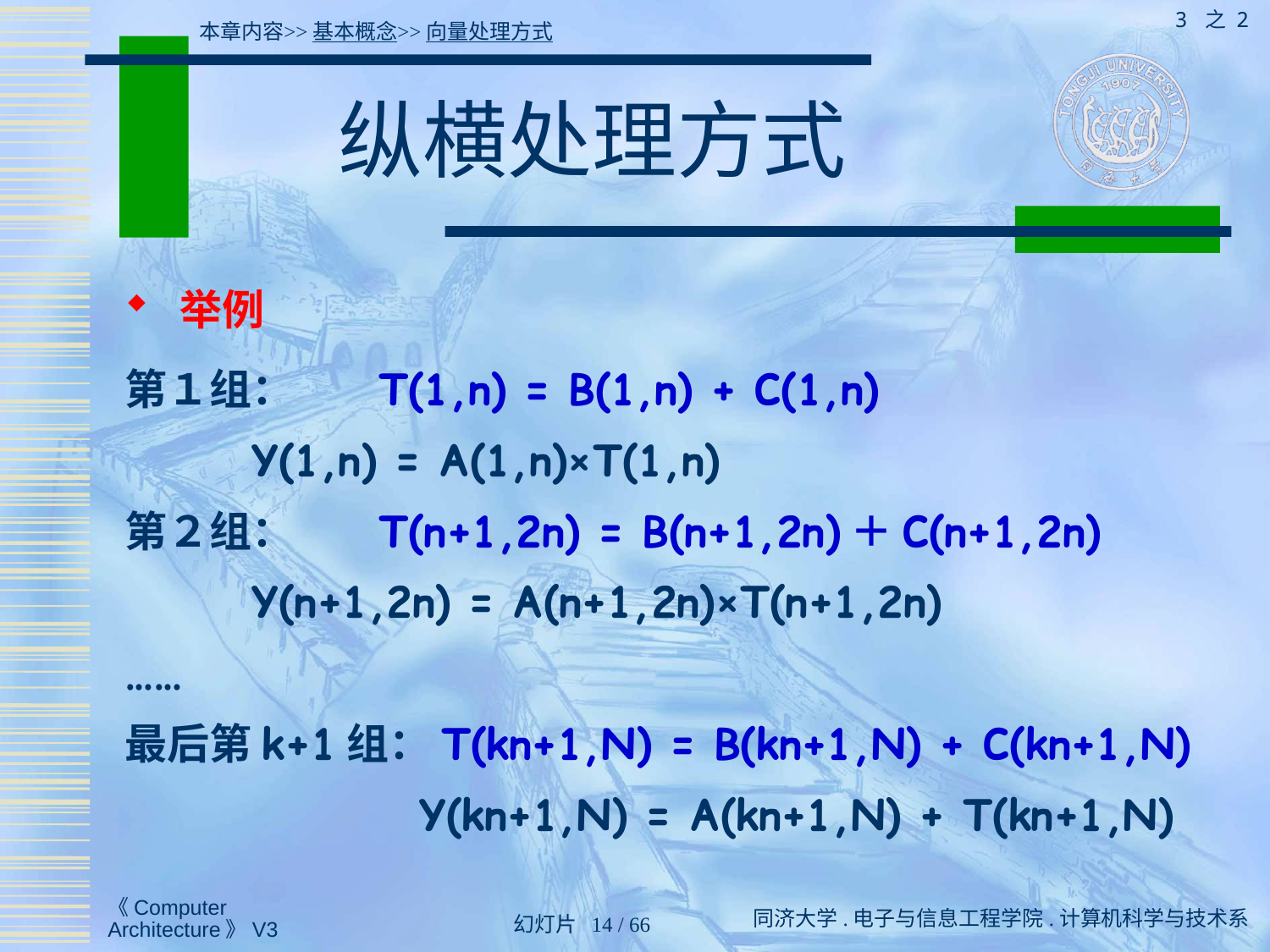

3 之 2
本章内容>>基本概念>>向量处理方式
# 纵横处理方式
  举例
第１组：	T(1,n) = B(1,n) + C(1,n)
	Y(1,n) = A(1,n)×T(1,n)
第２组：	T(n+1,2n) = B(n+1,2n)＋C(n+1,2n)
	Y(n+1,2n) = A(n+1,2n)×T(n+1,2n)
……
最后第k+1组：T(kn+1,N) = B(kn+1,N) + C(kn+1,N)
                Y(kn+1,N) = A(kn+1,N) + T(kn+1,N)